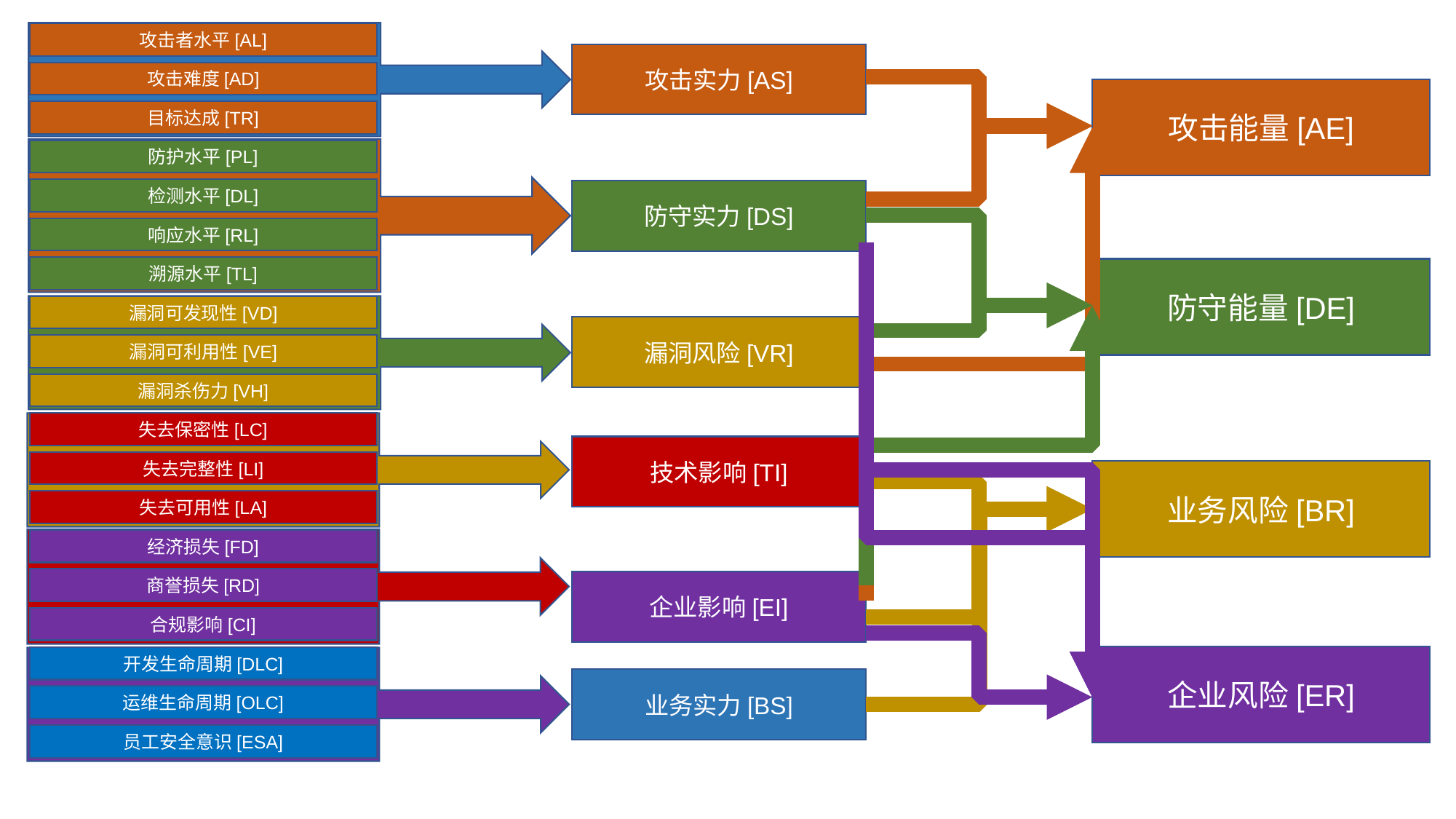

攻击者水平[AL]
攻击实力[AS]
攻击难度[AD]
攻击能量[AE]
目标达成[TR]

防护水平[PL]
检测水平[DL]
防守实力[DS]
响应水平[RL]
溯源水平[TL]
防守能量[DE]

漏洞可发现性[VD]
漏洞风险[VR]
漏洞可利用性[VE]
漏洞杀伤力[VH]

失去保密性[LC]
技术影响[TI]
失去完整性[LI]
业务风险[BR]
失去可用性[LA]

经济损失[FD]
商誉损失[RD]
企业影响[EI]
合规影响[CI]
企业风险[ER]
开发生命周期[DLC]

业务实力[BS]
运维生命周期[OLC]
员工安全意识[ESA]